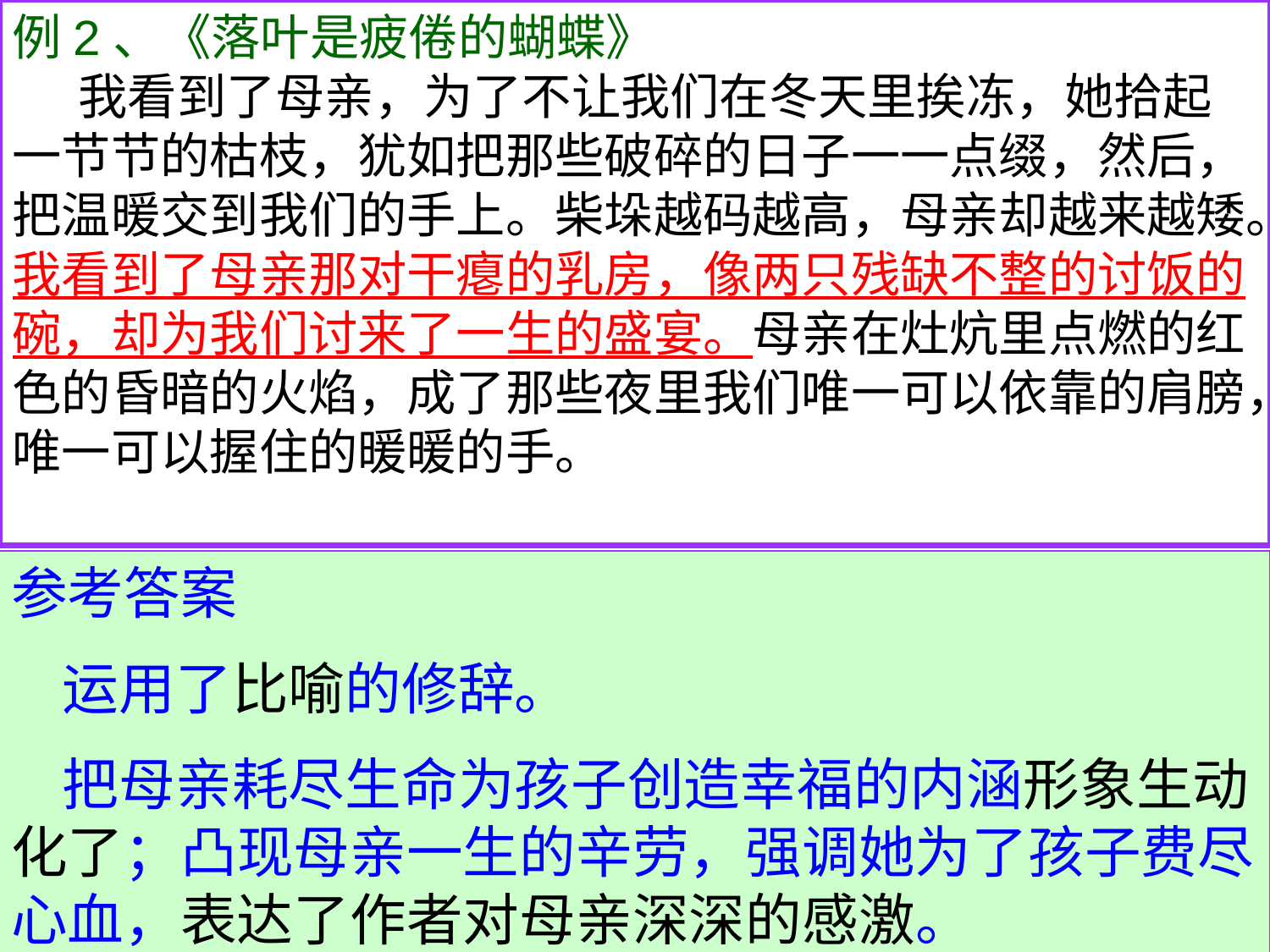

例2、《落叶是疲倦的蝴蝶》
      我看到了母亲，为了不让我们在冬天里挨冻，她拾起一节节的枯枝，犹如把那些破碎的日子一一点缀，然后，把温暖交到我们的手上。柴垛越码越高，母亲却越来越矮。我看到了母亲那对干瘪的乳房，像两只残缺不整的讨饭的碗，却为我们讨来了一生的盛宴。母亲在灶炕里点燃的红色的昏暗的火焰，成了那些夜里我们唯一可以依靠的肩膀，唯一可以握住的暖暖的手。

参考答案
   运用了比喻的修辞。
   把母亲耗尽生命为孩子创造幸福的内涵形象生动化了；凸现母亲一生的辛劳，强调她为了孩子费尽心血，表达了作者对母亲深深的感激。
       请指出“我看到了母亲那对干瘪的乳房，像两只残缺不整的讨饭的碗，却为我们讨来了一生的盛宴。”这句话的含意。       （福建卷）